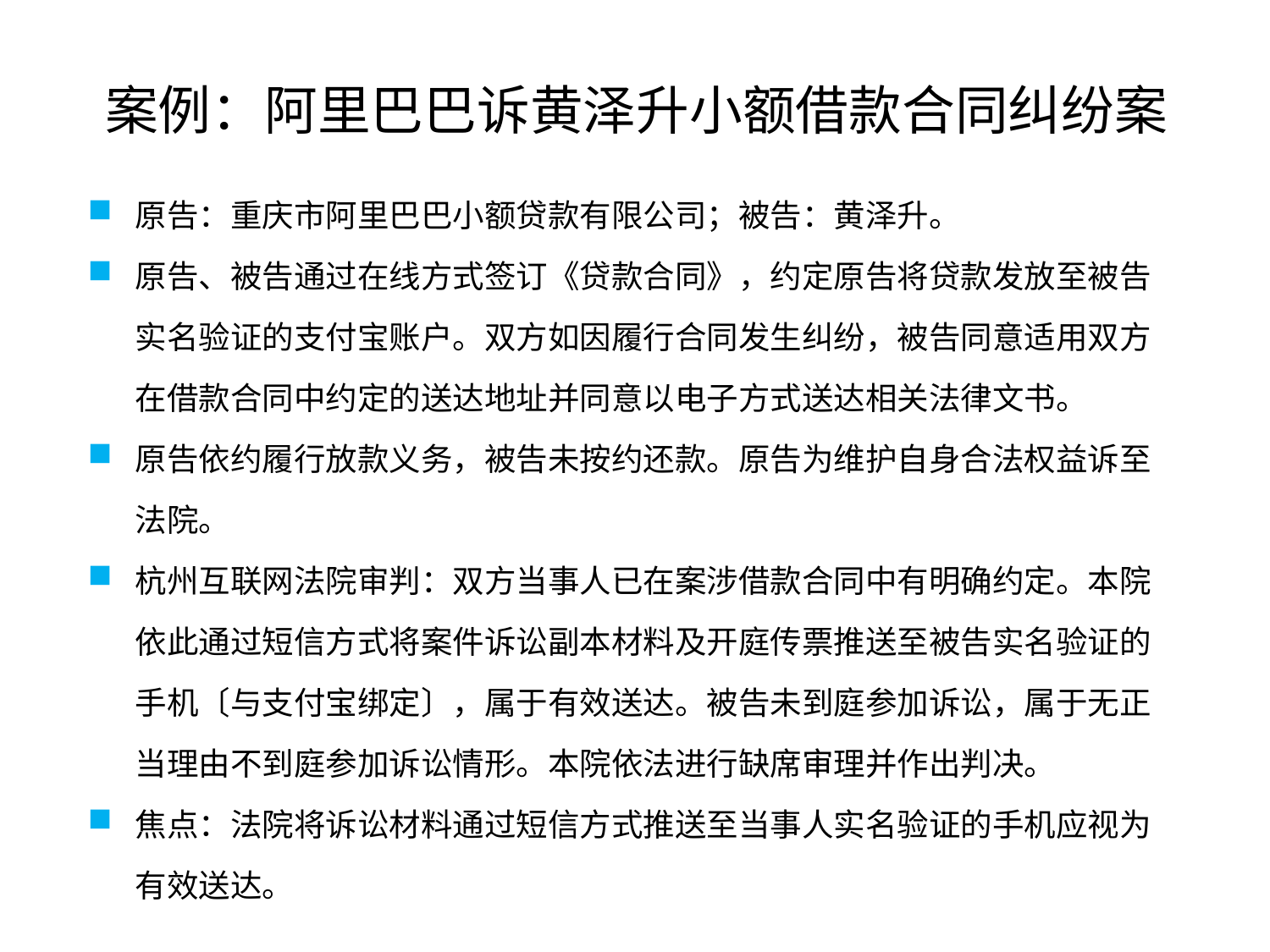

案例：阿里巴巴诉黄泽升小额借款合同纠纷案
原告：重庆市阿里巴巴小额贷款有限公司；被告：黄泽升。
原告、被告通过在线方式签订《贷款合同》，约定原告将贷款发放至被告实名验证的支付宝账户。双方如因履行合同发生纠纷，被告同意适用双方在借款合同中约定的送达地址并同意以电子方式送达相关法律文书。
原告依约履行放款义务，被告未按约还款。原告为维护自身合法权益诉至法院。
杭州互联网法院审判：双方当事人已在案涉借款合同中有明确约定。本院依此通过短信方式将案件诉讼副本材料及开庭传票推送至被告实名验证的手机〔与支付宝绑定〕，属于有效送达。被告未到庭参加诉讼，属于无正当理由不到庭参加诉讼情形。本院依法进行缺席审理并作出判决。
焦点：法院将诉讼材料通过短信方式推送至当事人实名验证的手机应视为有效送达。